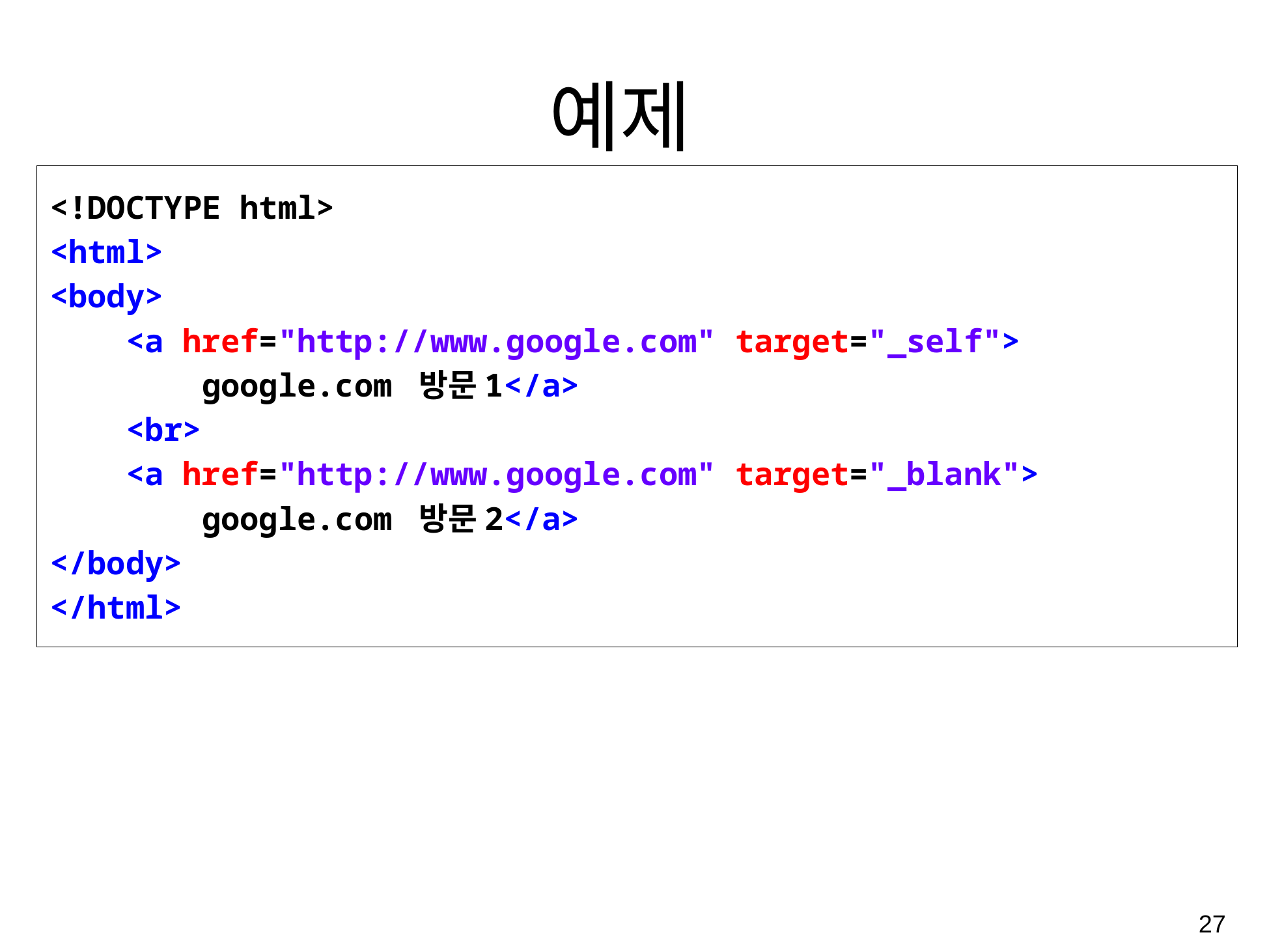

# 예제
<!DOCTYPE html>
<html>
<body>
    <a href="http://www.google.com" target="_self">
        google.com 방문1</a>
    <br>
    <a href="http://www.google.com" target="_blank">
        google.com 방문2</a>
</body>
</html>
27